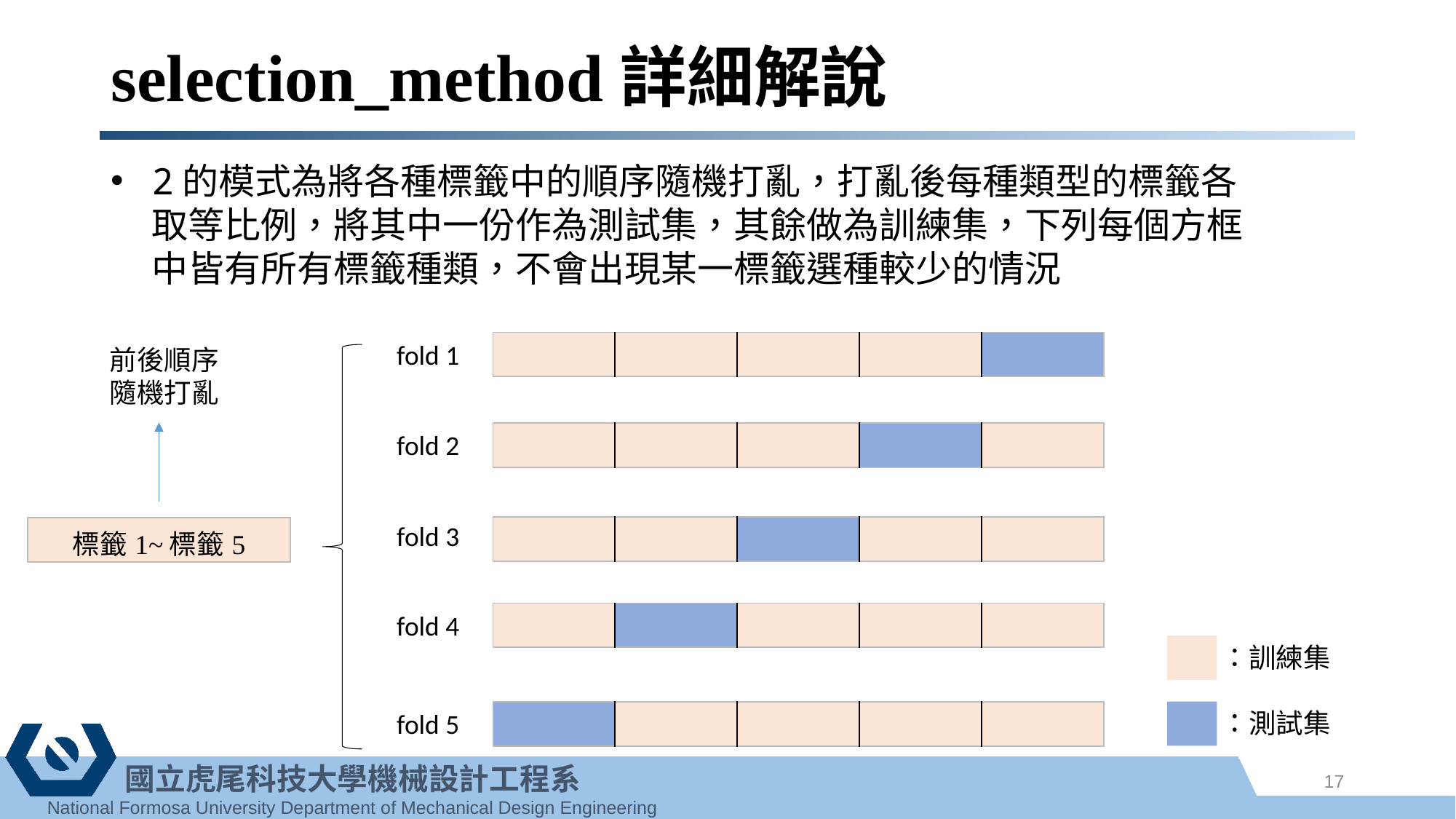

# selection_method詳細解說
2的模式為將各種標籤中的順序隨機打亂，打亂後每種類型的標籤各取等比例，將其中一份作為測試集，其餘做為訓練集，下列每個方框中皆有所有標籤種類，不會出現某一標籤選種較少的情況
|  |  |  |  |  |
| --- | --- | --- | --- | --- |
fold 1
前後順序隨機打亂

fold 2
|  |  |  |  |  |
| --- | --- | --- | --- | --- |
fold 3
|  |  |  |  |  |
| --- | --- | --- | --- | --- |
| 標籤1~標籤5 |
| --- |
|  |  |  |  |  |
| --- | --- | --- | --- | --- |
fold 4

：訓練集

：測試集

fold 5
|  |  |  |  |  |
| --- | --- | --- | --- | --- |
17